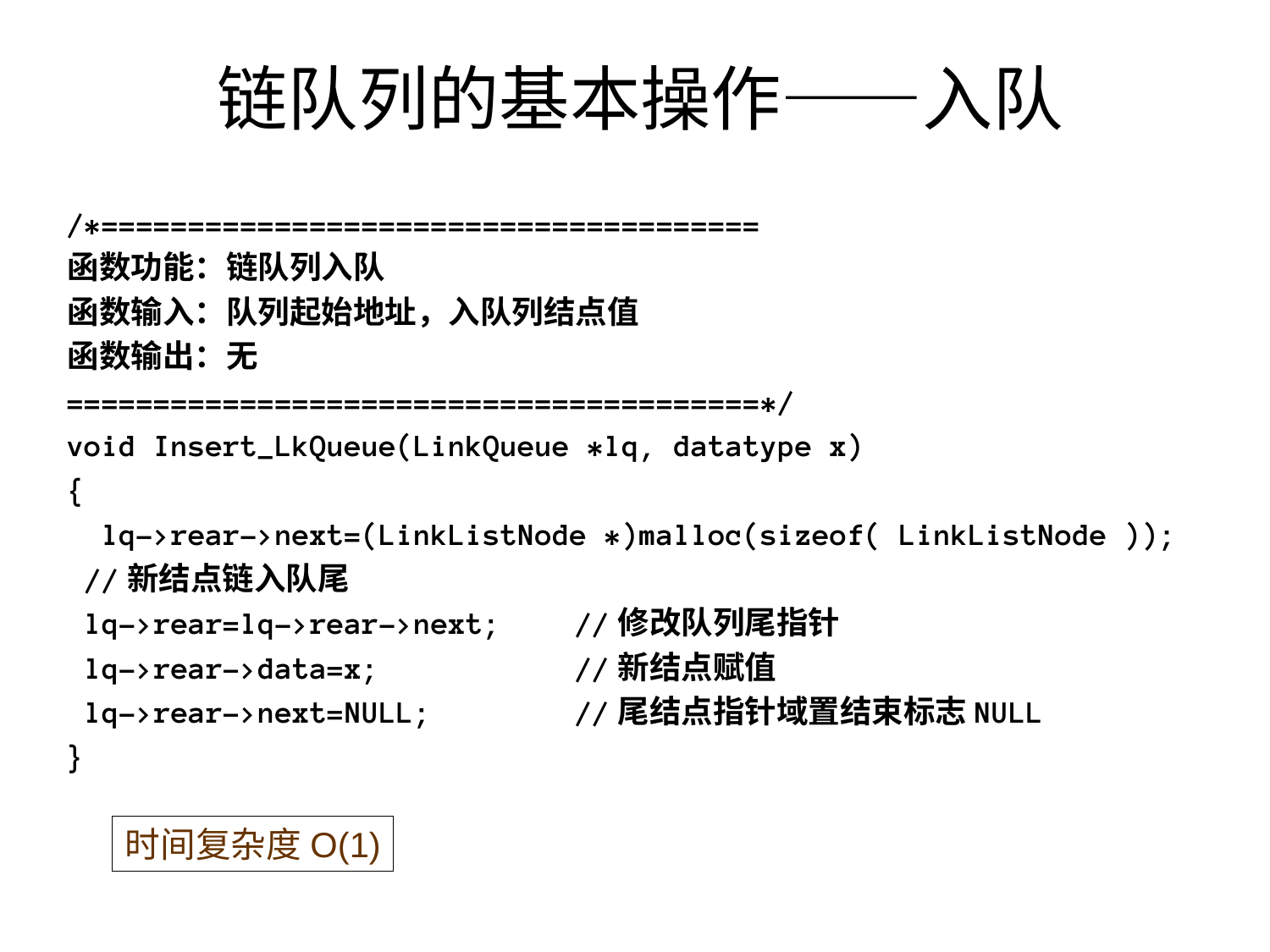

# 链队列的基本操作——入队
/*======================================
函数功能：链队列入队
函数输入：队列起始地址，入队列结点值
函数输出：无
========================================*/
void Insert_LkQueue(LinkQueue *lq, datatype x)
{
  lq->rear->next=(LinkListNode *)malloc(sizeof( LinkListNode ));
 //新结点链入队尾
 lq->rear=lq->rear->next;	//修改队列尾指针
 lq->rear->data=x; 		//新结点赋值
 lq->rear->next=NULL; 	//尾结点指针域置结束标志NULL
}

时间复杂度O(1)
158